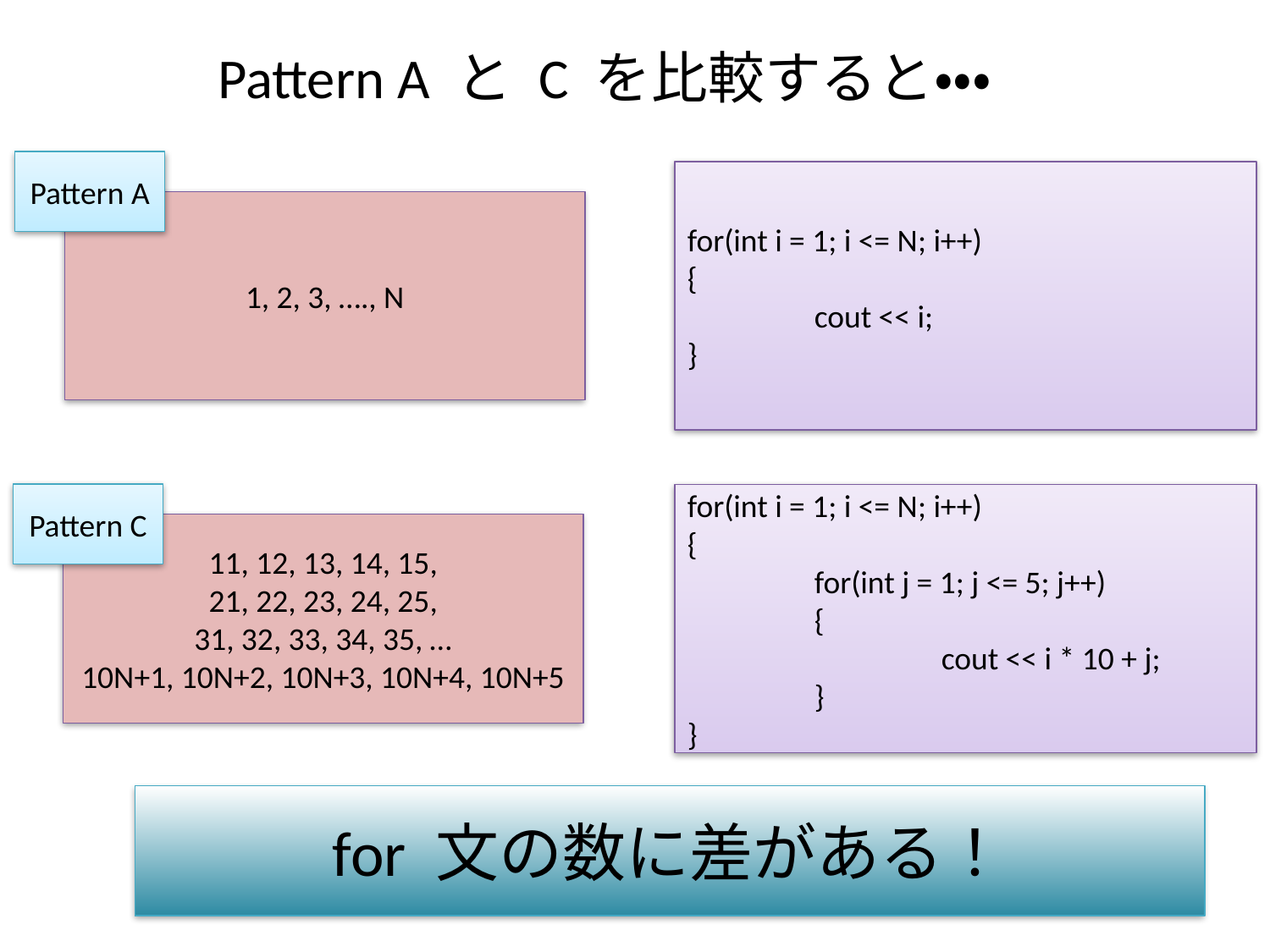

Pattern A と C を比較すると・・・
Pattern A
1, 2, 3, …., N
for(int i = 1; i <= N; i++)
{
	cout << i;
}
Pattern C
11, 12, 13, 14, 15,
21, 22, 23, 24, 25,
31, 32, 33, 34, 35, …
10N+1, 10N+2, 10N+3, 10N+4, 10N+5
for(int i = 1; i <= N; i++)
{
	for(int j = 1; j <= 5; j++)
	{
		cout << i * 10 + j;
	}
}
for 文の数に差がある！